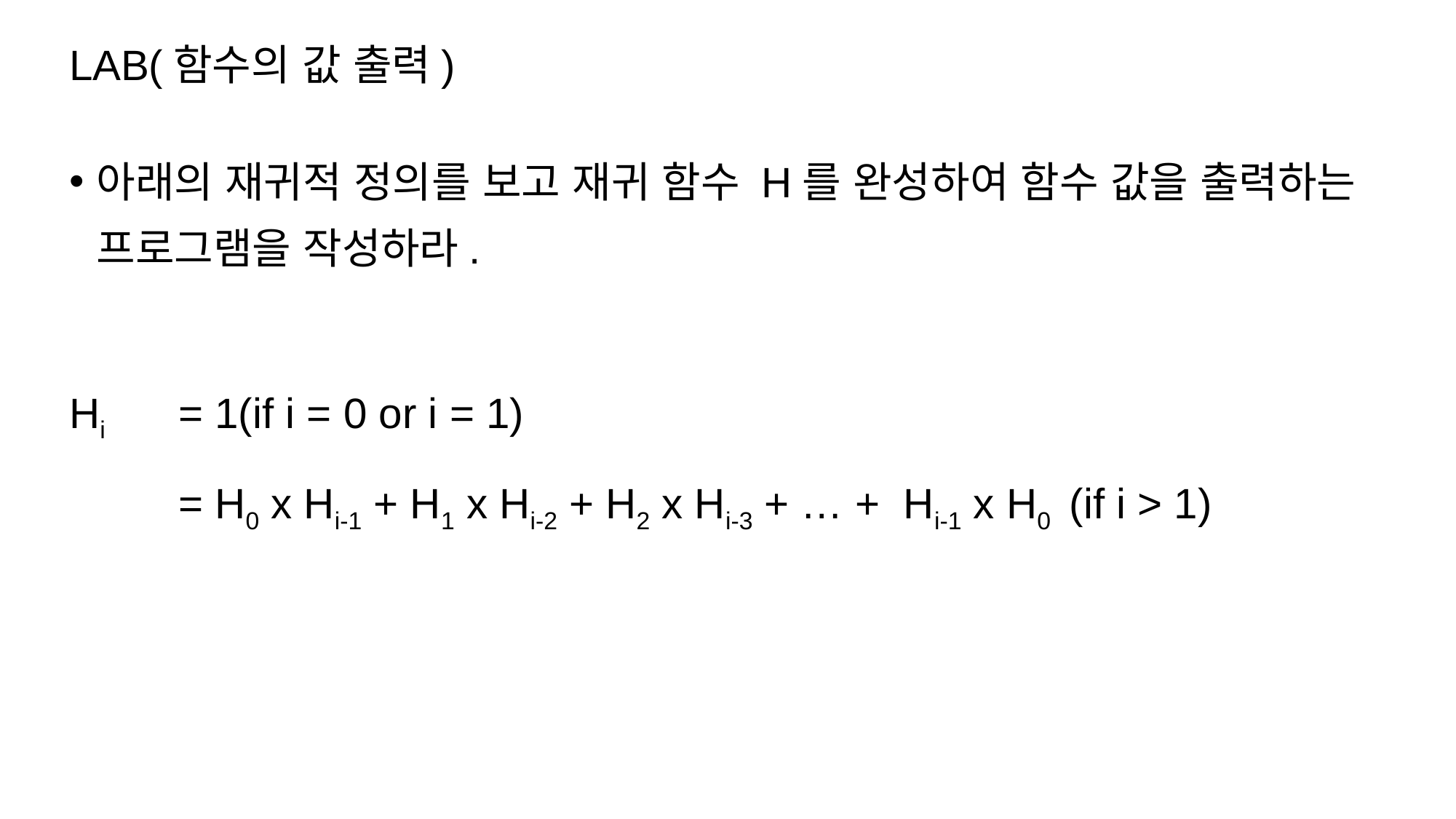

LAB(함수의 값 출력)
아래의 재귀적 정의를 보고 재귀 함수 H를 완성하여 함수 값을 출력하는 프로그램을 작성하라.

Hi	= 1(if i = 0 or i = 1)
    	= H0 x Hi-1 + H1 x Hi-2 + H2 x Hi-3 + … +  Hi-1 x H0  (if i > 1)